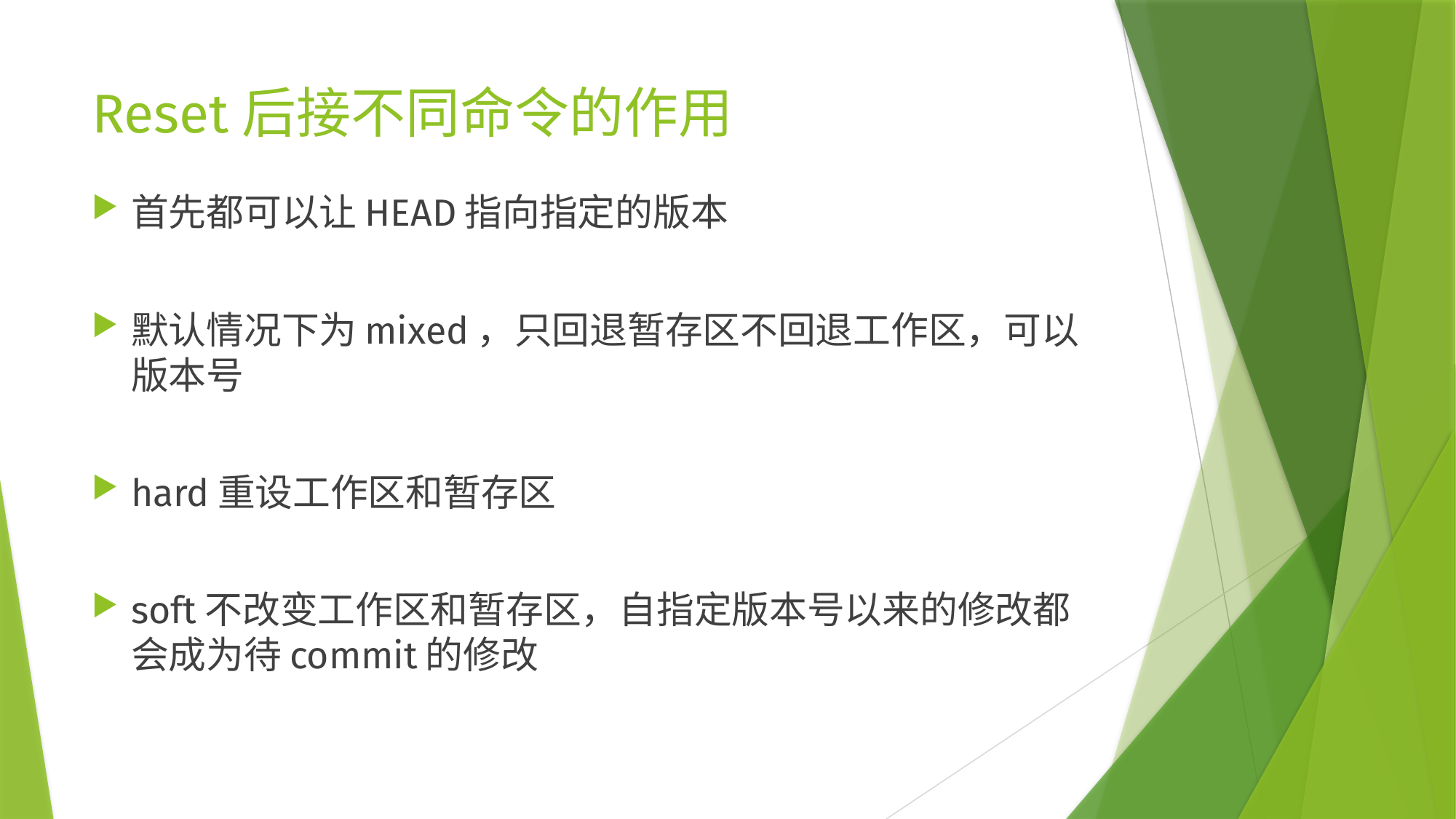

# Reset后接不同命令的作用
首先都可以让HEAD指向指定的版本

默认情况下为mixed，只回退暂存区不回退工作区，可以版本号

hard重设工作区和暂存区

soft不改变工作区和暂存区，自指定版本号以来的修改都会成为待commit的修改